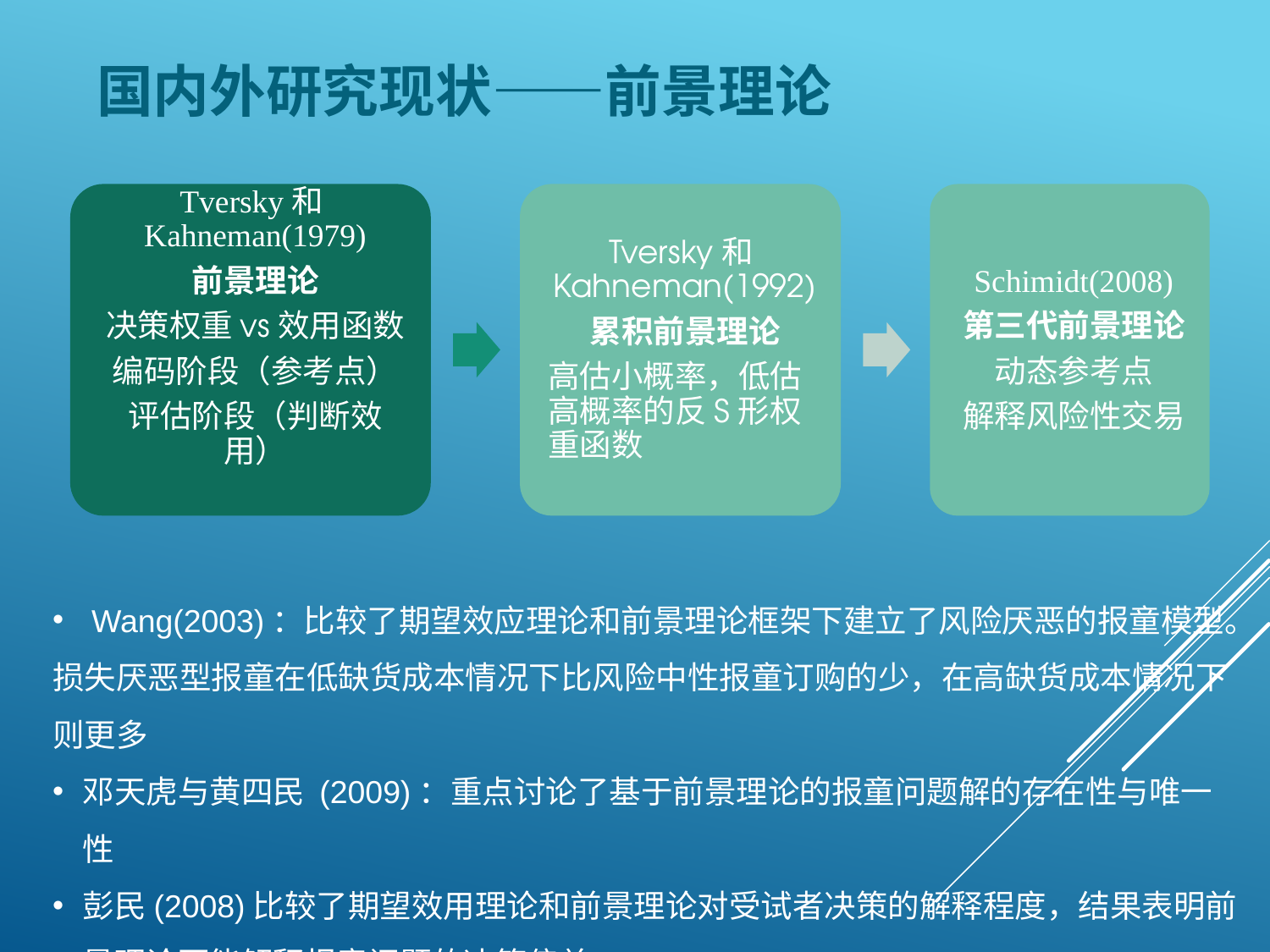

国内外研究现状——前景理论
Tversky和Kahneman(1979)
前景理论
决策权重vs效用函数
编码阶段（参考点）
评估阶段（判断效用）

Tversky和Kahneman(1992)
累积前景理论
高估小概率，低估高概率的反S形权重函数

Schimidt(2008)
第三代前景理论
动态参考点
解释风险性交易
 Wang(2003)：比较了期望效应理论和前景理论框架下建立了风险厌恶的报童模型。
损失厌恶型报童在低缺货成本情况下比风险中性报童订购的少，在高缺货成本情况下则更多
邓天虎与黄四民 (2009)：重点讨论了基于前景理论的报童问题解的存在性与唯一性
彭民(2008)比较了期望效用理论和前景理论对受试者决策的解释程度，结果表明前景理论更能解释报童问题的决策偏差